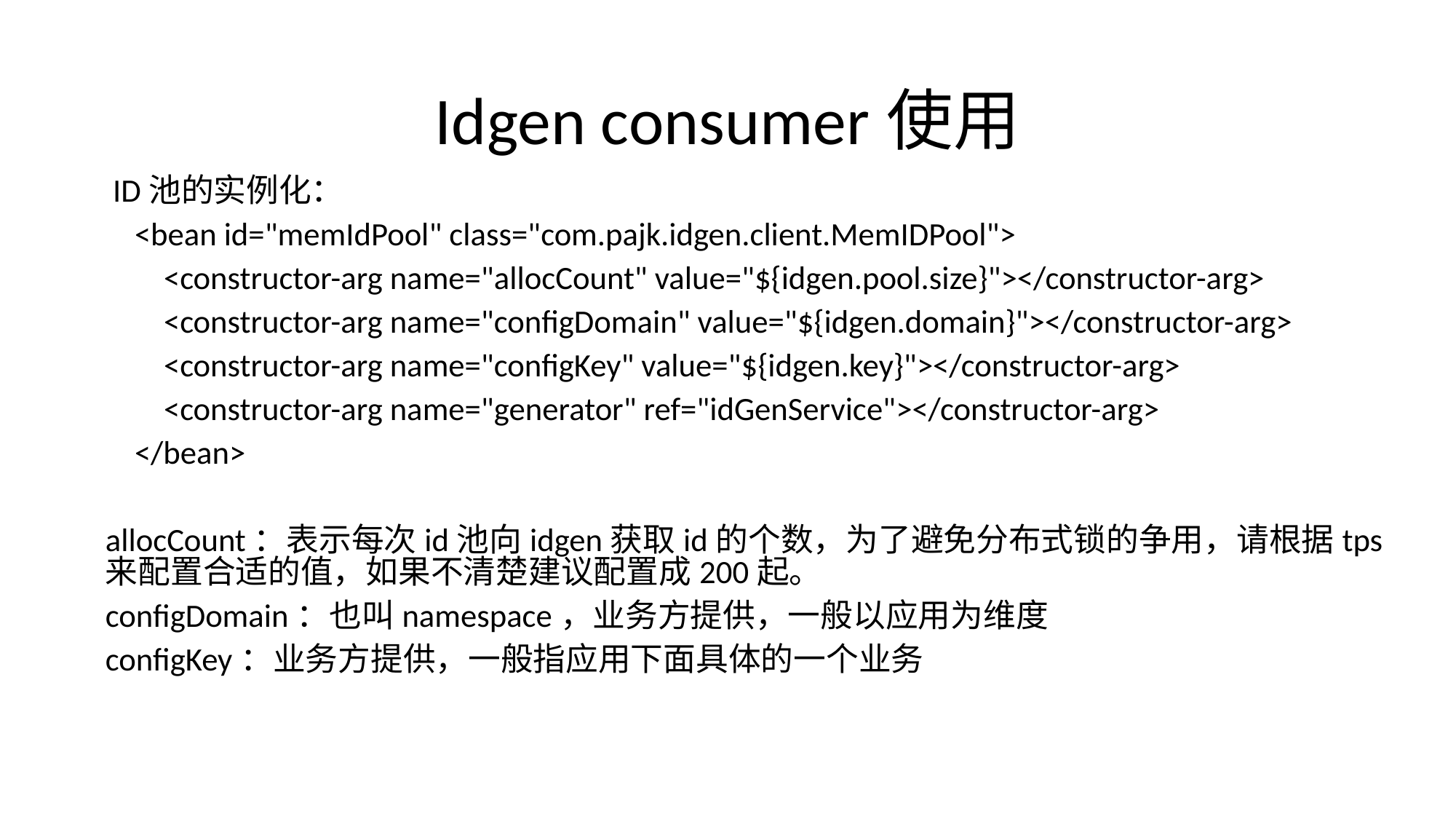

# Idgen consumer使用
 ID池的实例化：
    <bean id="memIdPool" class="com.pajk.idgen.client.MemIDPool">
        <constructor-arg name="allocCount" value="${idgen.pool.size}"></constructor-arg>
        <constructor-arg name="configDomain" value="${idgen.domain}"></constructor-arg>
        <constructor-arg name="configKey" value="${idgen.key}"></constructor-arg>
        <constructor-arg name="generator" ref="idGenService"></constructor-arg>
    </bean>

allocCount：表示每次id池向idgen获取id的个数，为了避免分布式锁的争用，请根据tps来配置合适的值，如果不清楚建议配置成200起。
configDomain：也叫namespace，业务方提供，一般以应用为维度
configKey：业务方提供，一般指应用下面具体的一个业务